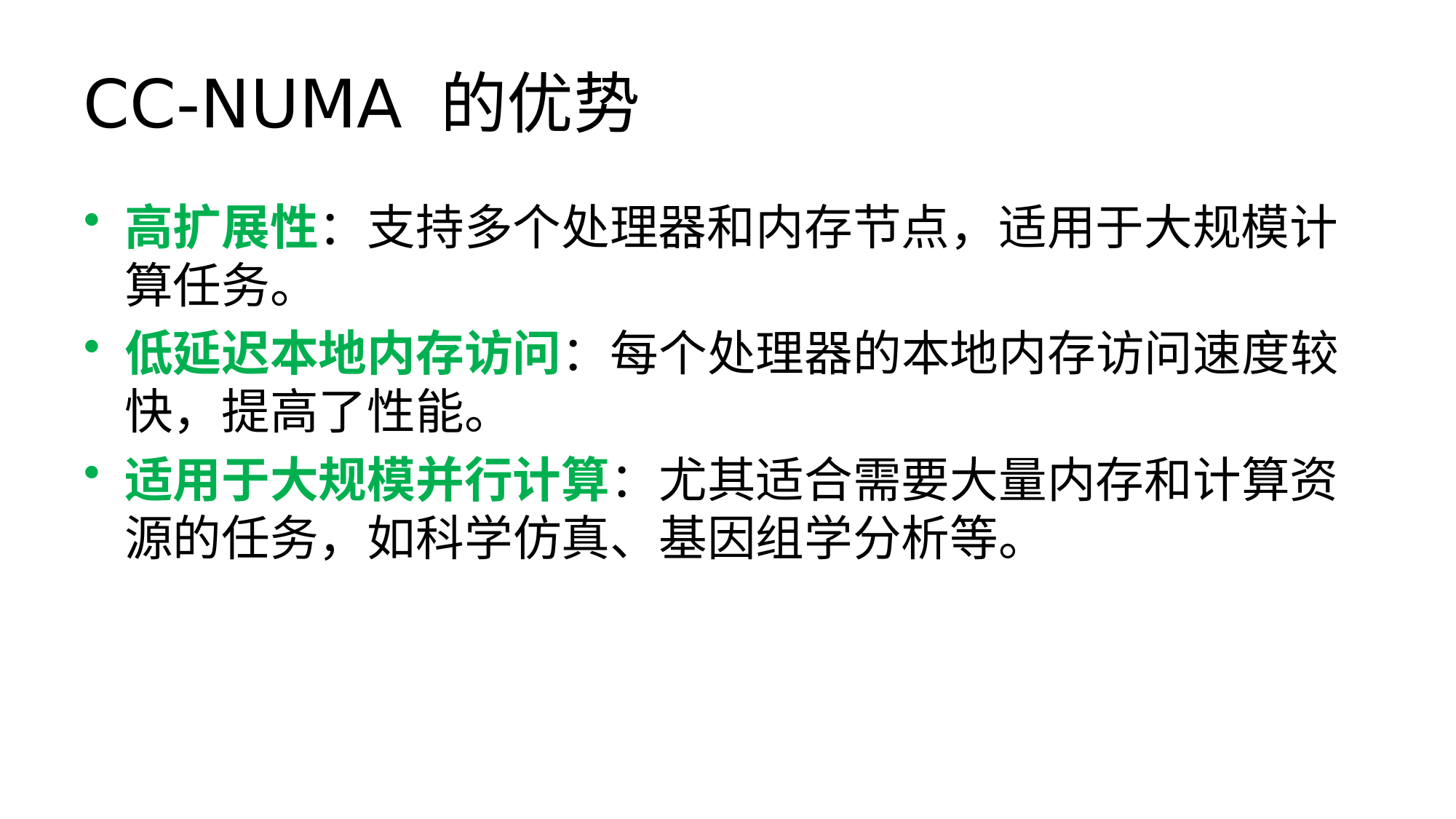

# CC-NUMA 的优势
高扩展性：支持多个处理器和内存节点，适用于大规模计算任务。
低延迟本地内存访问：每个处理器的本地内存访问速度较快，提高了性能。
适用于大规模并行计算：尤其适合需要大量内存和计算资源的任务，如科学仿真、基因组学分析等。
31